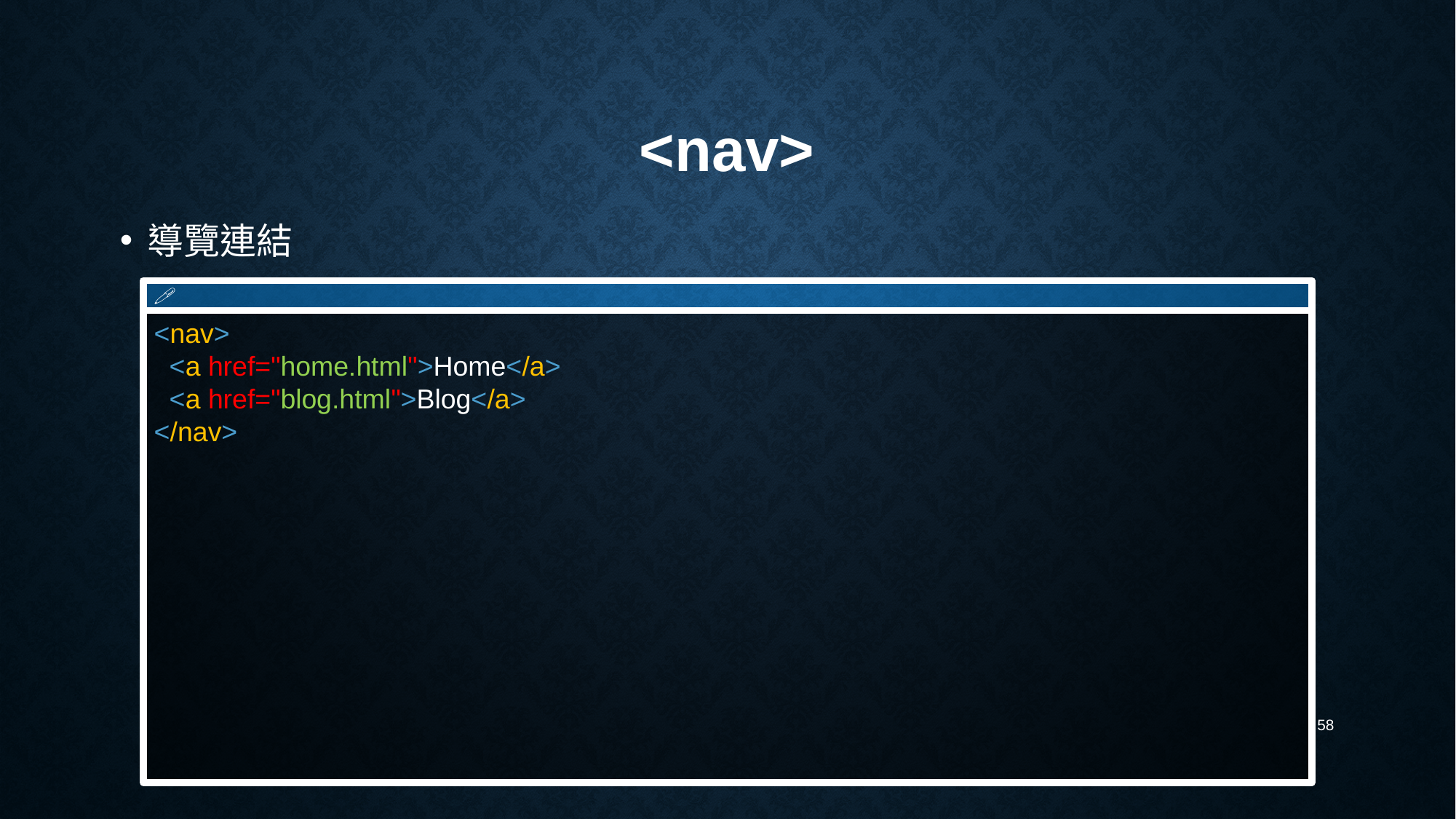

# <nav>
導覽連結
🖊
<nav>
  <a href="home.html">Home</a>
  <a href="blog.html">Blog</a>
</nav>
58